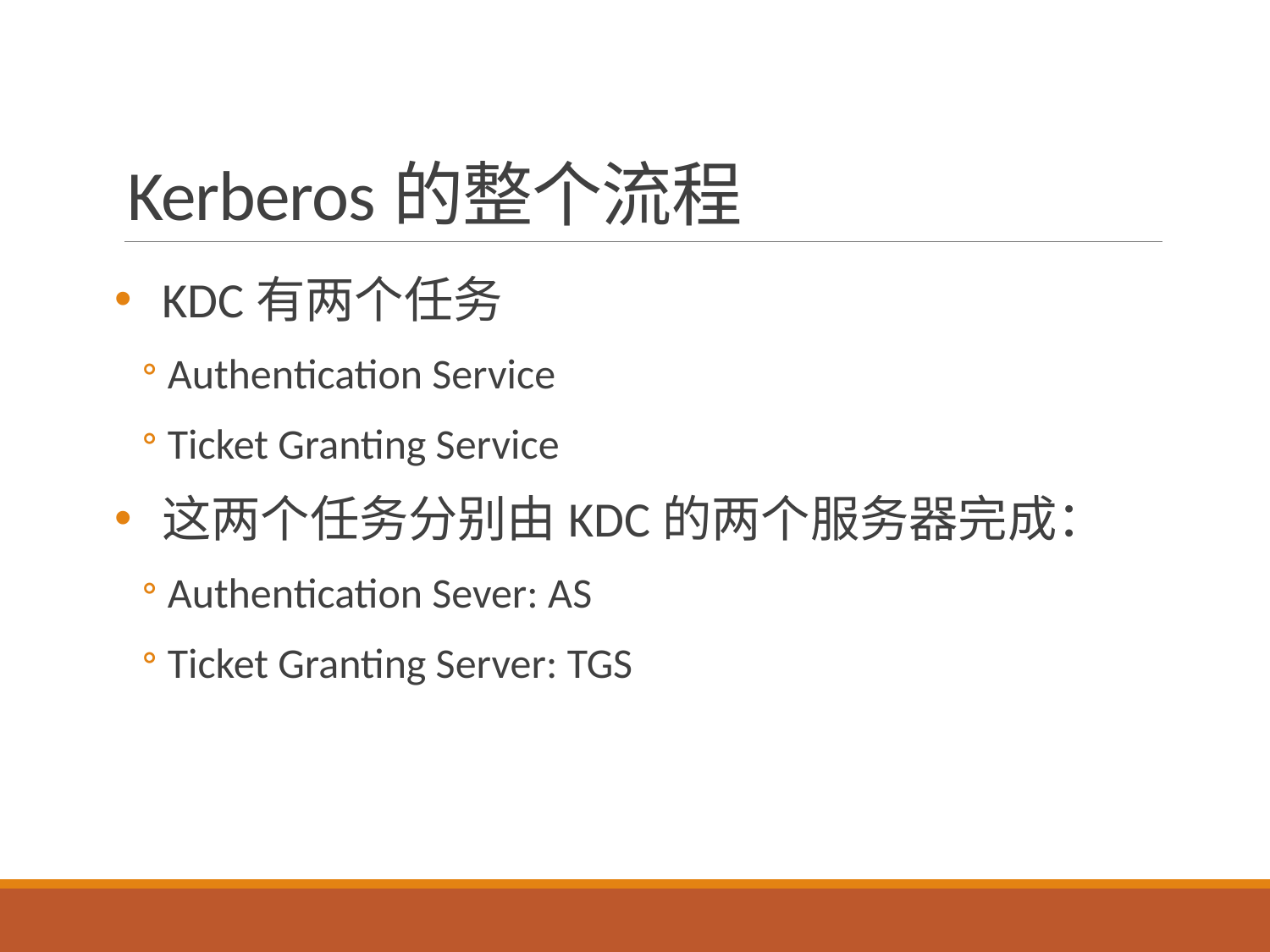

# Kerberos的整个流程
KDC有两个任务
Authentication Service
Ticket Granting Service
这两个任务分别由KDC的两个服务器完成：
Authentication Sever: AS
Ticket Granting Server: TGS